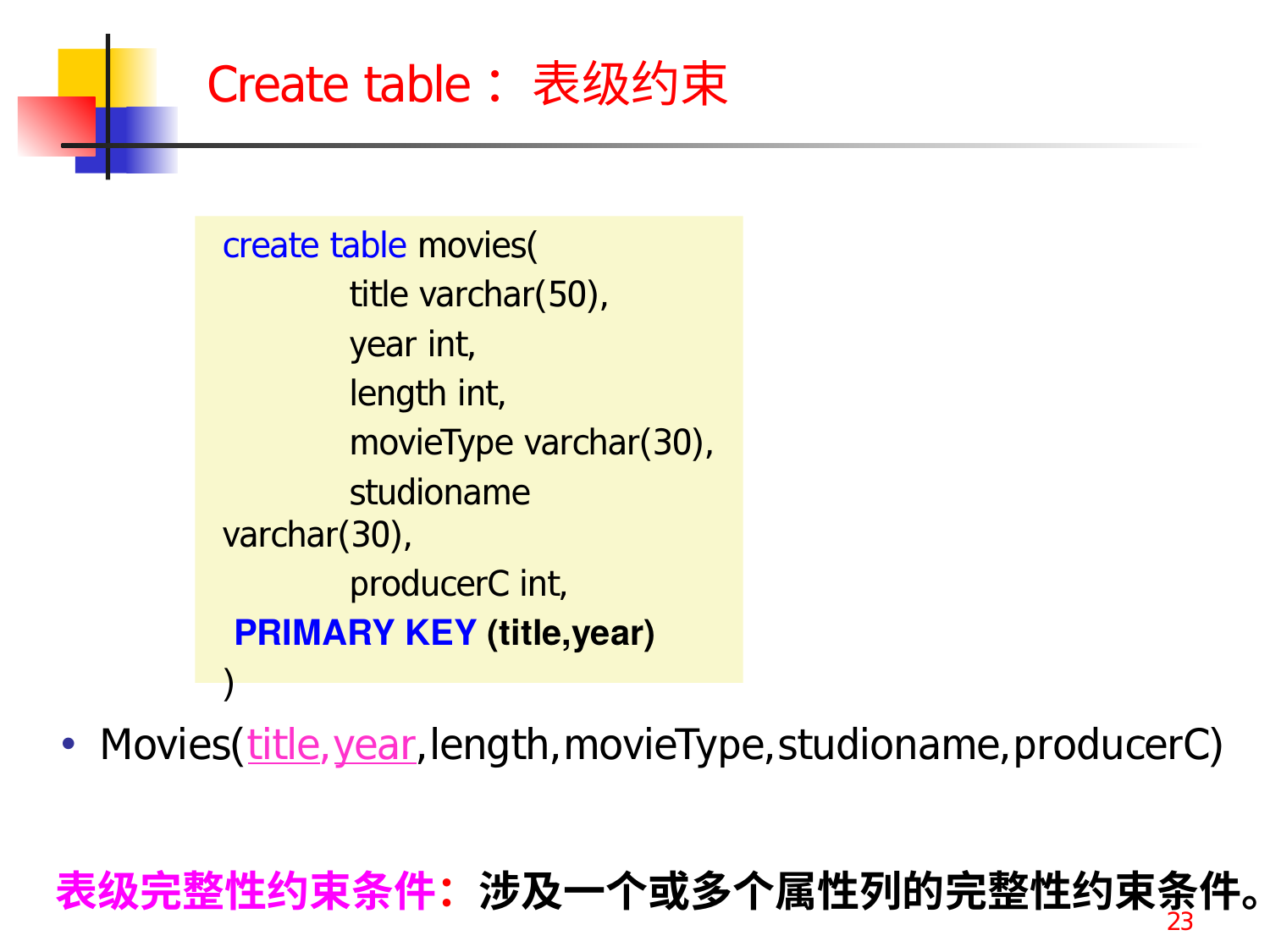

Create table：表级约束
create table movies(
	title varchar(50),
	year int,
	length int,
	movieType varchar(30),
	studioname varchar(30),
	producerC int,
 PRIMARY KEY (title,year)
)
Movies(title,year,length,movieType,studioname,producerC)
表级完整性约束条件：涉及一个或多个属性列的完整性约束条件。
23